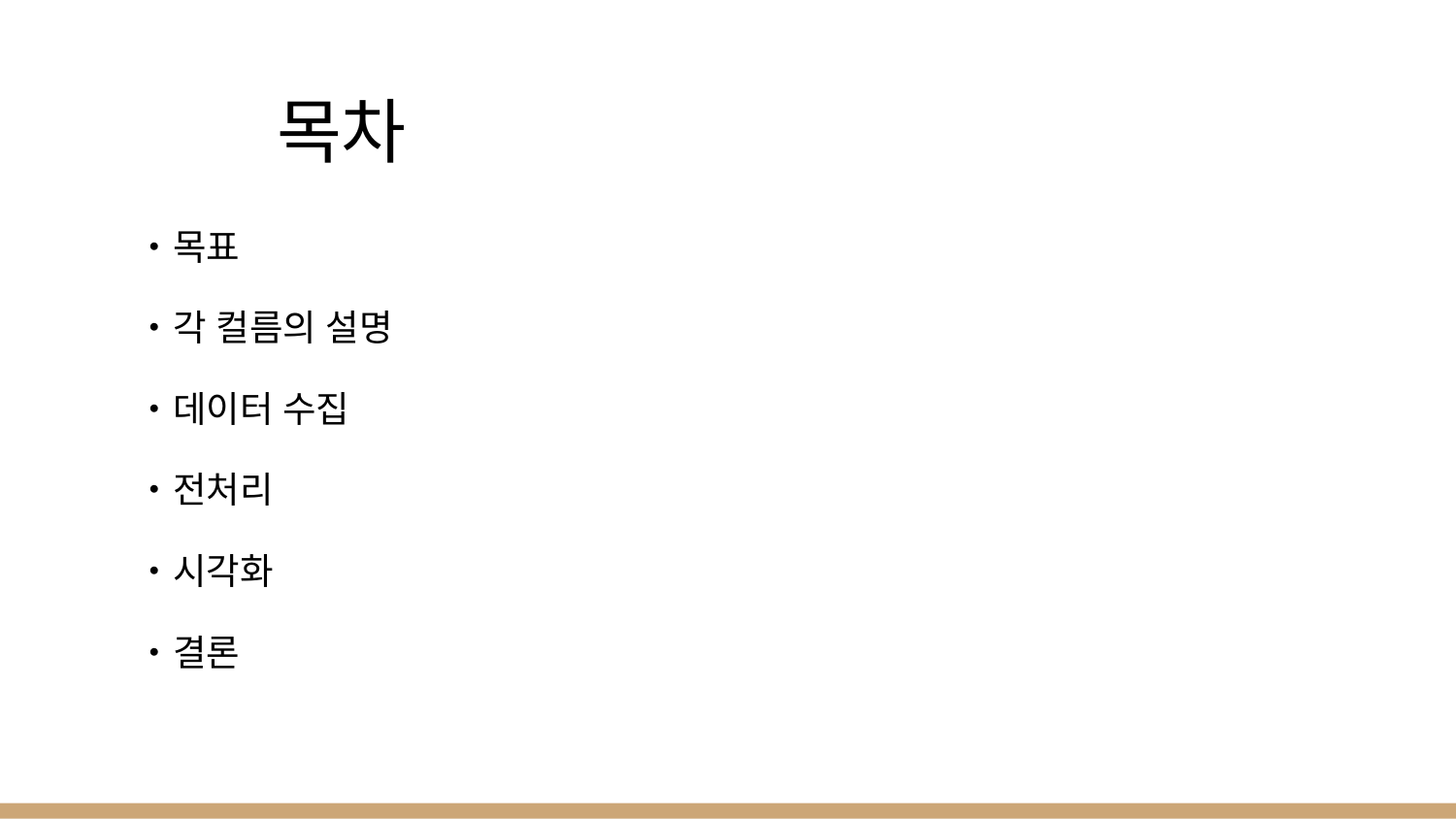

# 목차
・목표
・각 컬름의 설명
・데이터 수집
・전처리
・시각화
・결론